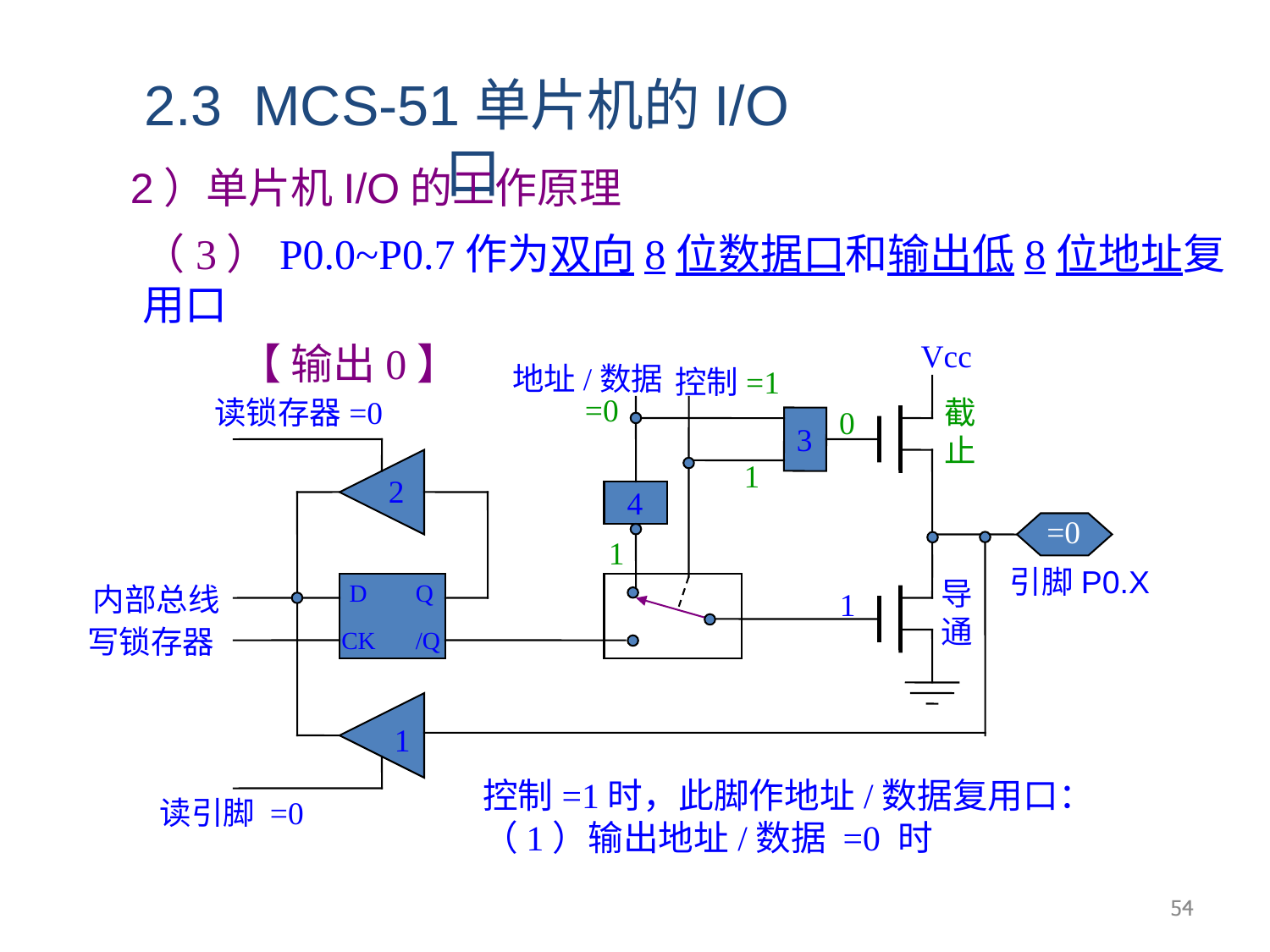

2.3  MCS-51单片机的I/O口
2）单片机I/O的工作原理
（3）P0.0~P0.7作为双向8位数据口和输出低8位地址复用口
         【 输出0】
Vcc
地址/数据
控制=1

=0
读锁存器=0
截止

0

3

1

2
4

=0

1

引脚P0.X
导通
D
Q
内部总线

1

写锁存器
CK
/Q

1

控制=1时，此脚作地址/数据复用口：（1）输出地址/数据 =0 时
读引脚 =0

54